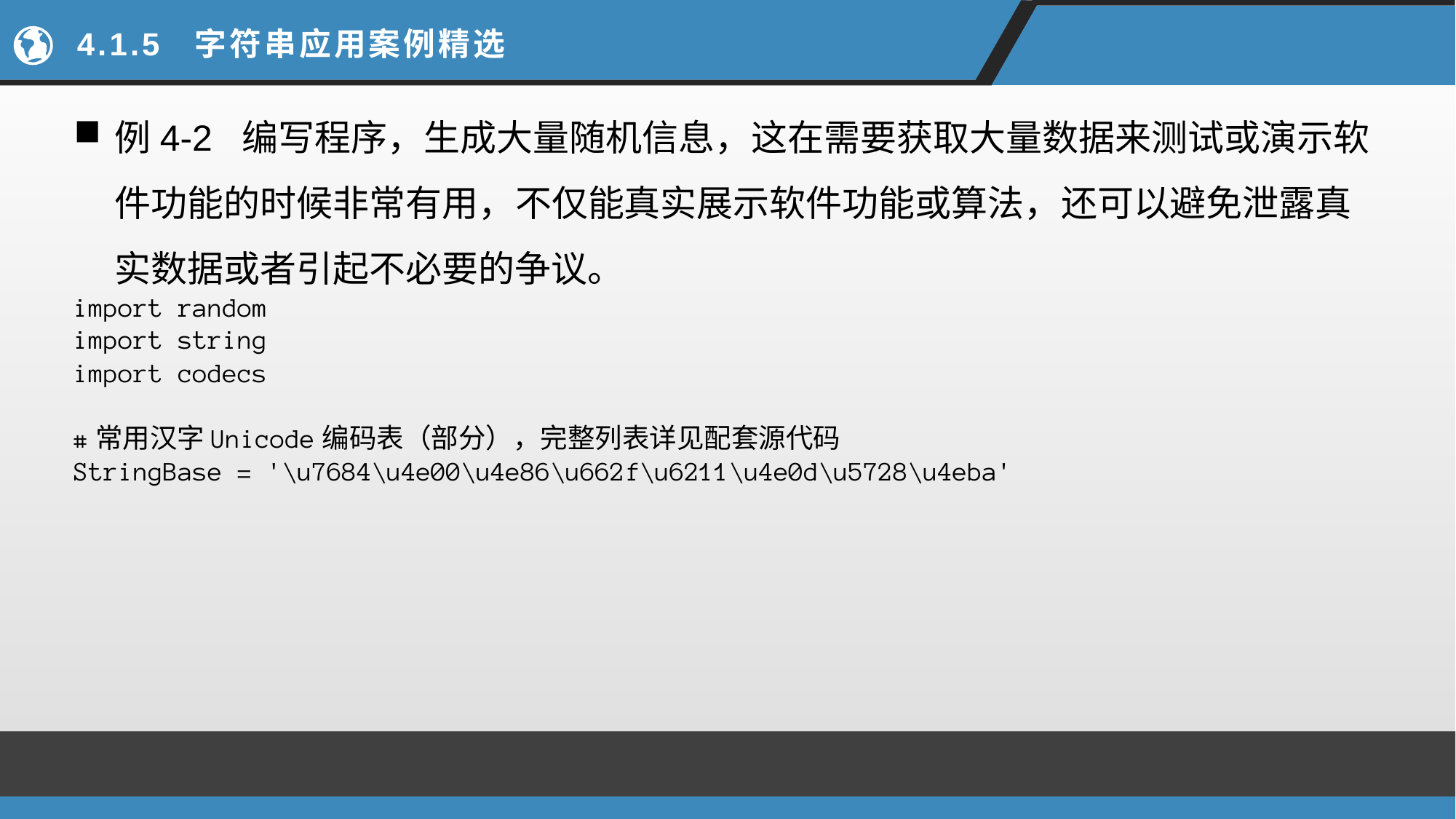

# 4.1.5  字符串应用案例精选

例4-2  编写程序，生成大量随机信息，这在需要获取大量数据来测试或演示软件功能的时候非常有用，不仅能真实展示软件功能或算法，还可以避免泄露真实数据或者引起不必要的争议。
import random
import string
import codecs

#常用汉字Unicode编码表（部分），完整列表详见配套源代码
StringBase = '\u7684\u4e00\u4e86\u662f\u6211\u4e0d\u5728\u4eba'
55